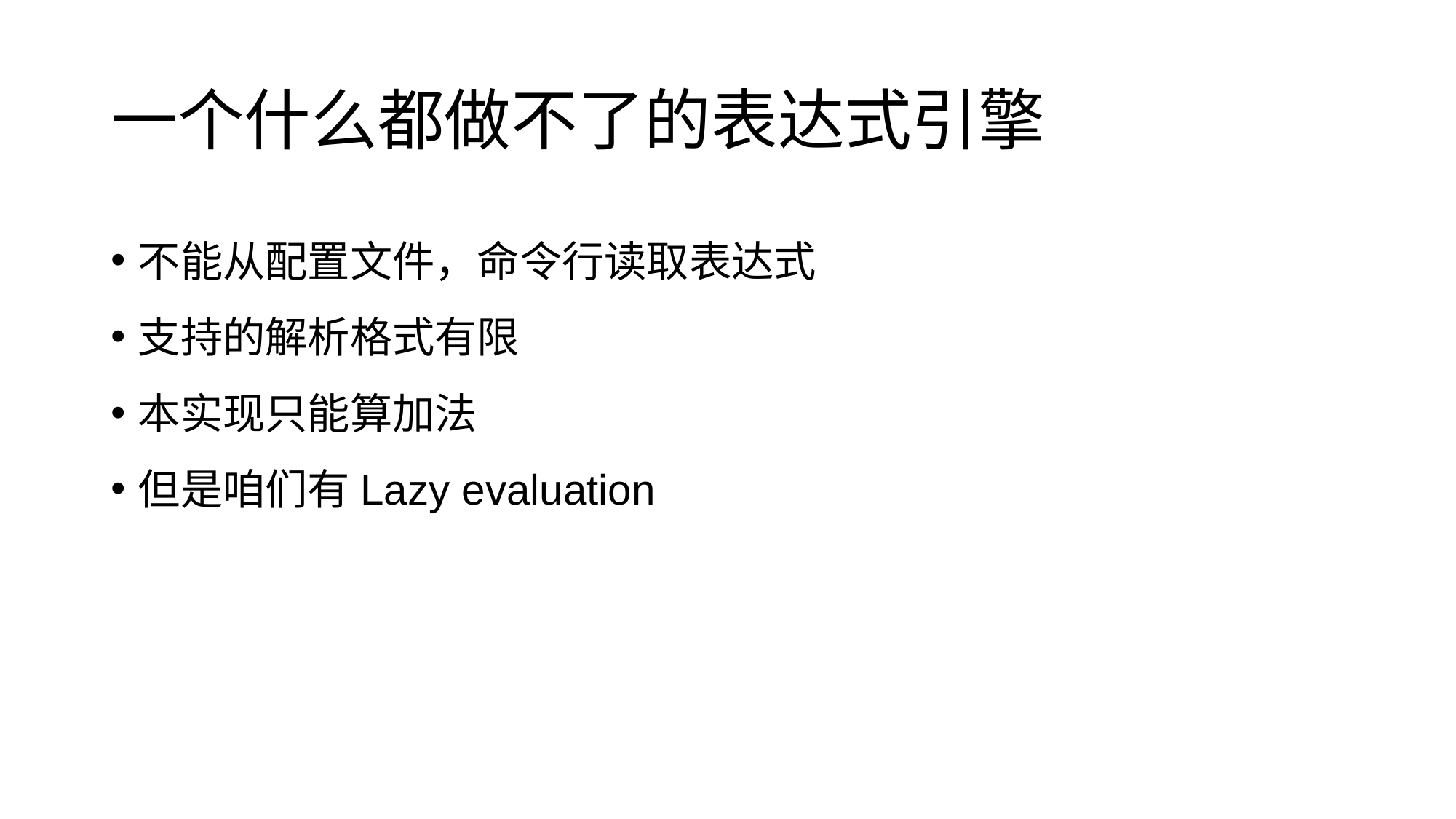

# 一个什么都做不了的表达式引擎
不能从配置文件，命令行读取表达式
支持的解析格式有限
本实现只能算加法
但是咱们有Lazy evaluation